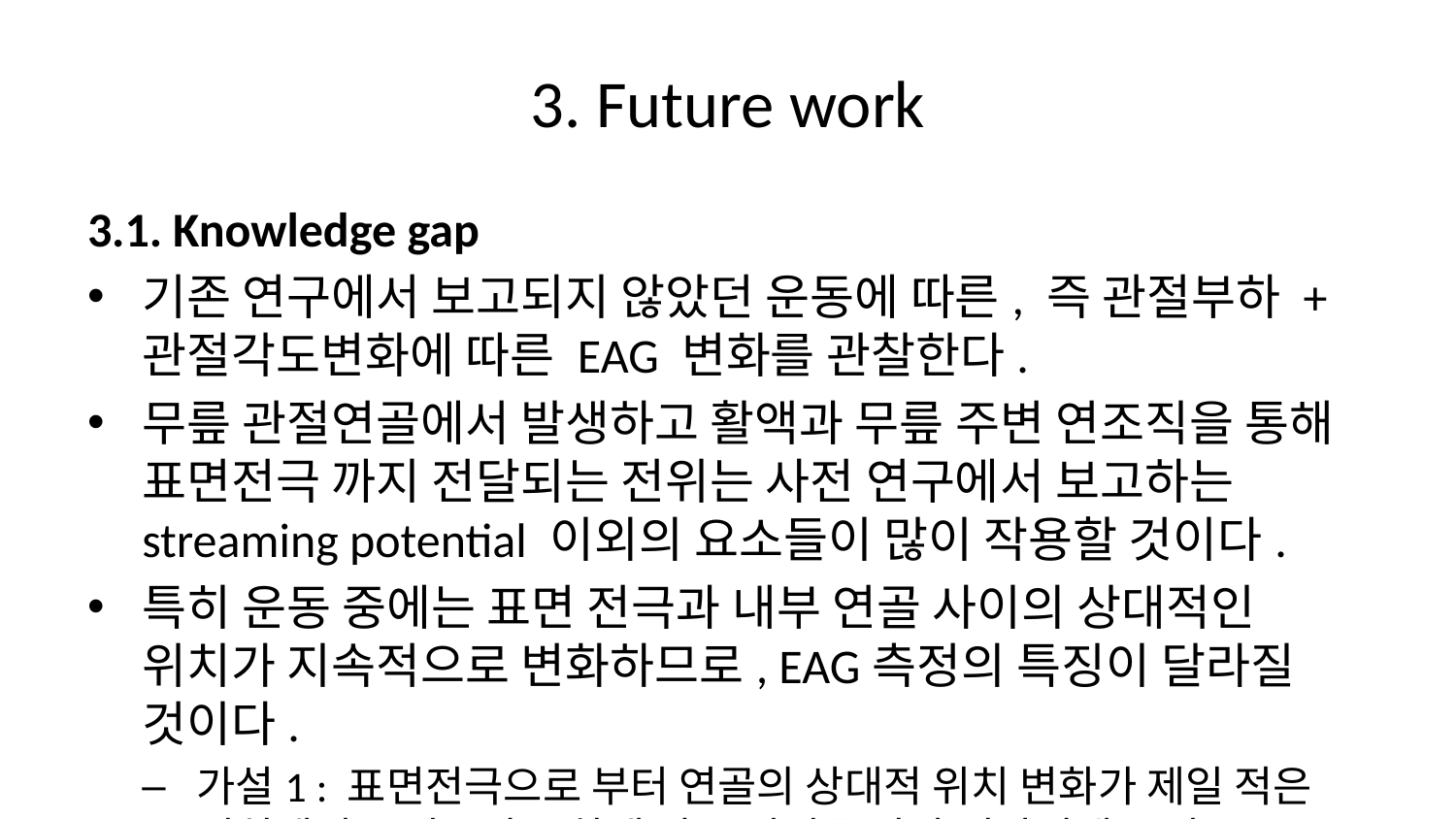

# 3. Future work
3.1. Knowledge gap
기존 연구에서 보고되지 않았던 운동에 따른, 즉 관절부하 + 관절각도변화에 따른 EAG 변화를 관찰한다.
무릎 관절연골에서 발생하고 활액과 무릎 주변 연조직을 통해 표면전극 까지 전달되는 전위는 사전 연구에서 보고하는 streaming potential 이외의 요소들이 많이 작용할 것이다.
특히 운동 중에는 표면 전극과 내부 연골 사이의 상대적인 위치가 지속적으로 변화하므로, EAG측정의 특징이 달라질 것이다.
가설1 : 표면전극으로 부터 연골의 상대적 위치 변화가 제일 적은 위치에서는 연골의 부하에 따른 전위를 가장 일관되게 보여줄 수 있다.
가설 2: 상대적위치가 변하지만, 운동의 진행을 잘 알려주는 위치를 특정할 수 있다.
능동신전에서 부하가 가해진 연골의 전위는 수동신전에서 관절각도 변화와 그에 따른 수동적인 부하만 있는 연골보다 더 큰 전위 변화를 일으킬 것이다.
하지만 관절의 운동 중에 발생하는 복합적인 관절연골 접촉면의 이동과 전극과의 상대거리 변화는 관찰에 어려움을 만들 수 있다.
관절연골의 deformation이 unloading 이후에도 사라지지 않는다면 electrostatic potential 이 남아있을 수 있겠지만, 기존연구와 선행연구에서 모두 unloading 과 함께 즉시 potential 이 사라지는 것이 관찰됨
unloading 과 함께 cartilage ECM에서 convection 되었던 Na 등 cation 들이 즉시 이동되면서 electrostatic field 가 없어진다고 해석해야함.
cartilage 높이가 줄어든다는 내용은 국소적인 deformation이 지속된다기 보다 cartilage 자체에서 fluid 가 빠져나가는 것으로 해석할 수 있겠다.
poillotStraingeneratedElectricalPotential2021 > ^ab5369
일단 수동관절운동과 능동관절운동의 차이가 있는 지 확인해보자
가설 3: 수동과 능동 관절 각도변화는 EAG 차이가 있다. 추가로 각도 변화를 EAG를 통해 측정할 수 있다. 접촉면의 rolling 과 그에 따른 전위의 변화
EAG를 streaming potential 의 측정에 국한하지 않고, joint motion에 따른 knee joint의 electric potential 을 모두 평가하는 큰범위에서의 EAG로 이야기 할 수 있음
이렇다면, early OA 의 평가에 국한되지 않을 수 있다.
digital goniometer로서의 활용, 무릎의 굴곡 mechanism 의 문제의 발견, patellar gliding 에 대한 평가를 시행할 수 있다.
다만 가설과 근거를 robust 하게 만들어야함
실제 관절각도 변화에 따른 전위 변화는 SGP로 발생가능한 크기에 비해 매우 크다.
가설 4: 자세를 유지하는 동안의 적은량의 전위변화가 SGP 가능성
관절운동에 따른 변화는 또 다른 mechanotransduction 이 일어나는 것일 수도 있다. - synovial fluid의 이동?
Maximal differences for 7 sec
Amplitude difference from 90 ->180
The amplitude of potentials changes at active extension versus passive extension
Amplitude difference from 180-> 90
Loading on knee cartilage phase (knee extension 90->180 versus squat 180->90)
Immediate difference to the inflection point in 1sec
Correlation between ultrasonographic parameters versus EAG signals
신호역전의 원인 탐색(역전횟수탐색?)
각 센서의 비율의 비교 - 개인에 따른 비율로 변환, 각 위치에서 측정되는 신호혹은 2번 노이즈의 절대값 크기나 방향, 3번 신호의 방향이 대충 예상 가능할지,
3번 신호의 상승하강량 조사
신호 유사성의 비교 - 센서의 개수를 줄이거나, 위치를 추가할 수 있는 가능성
Outlier의 기준?
3.2 Target journal